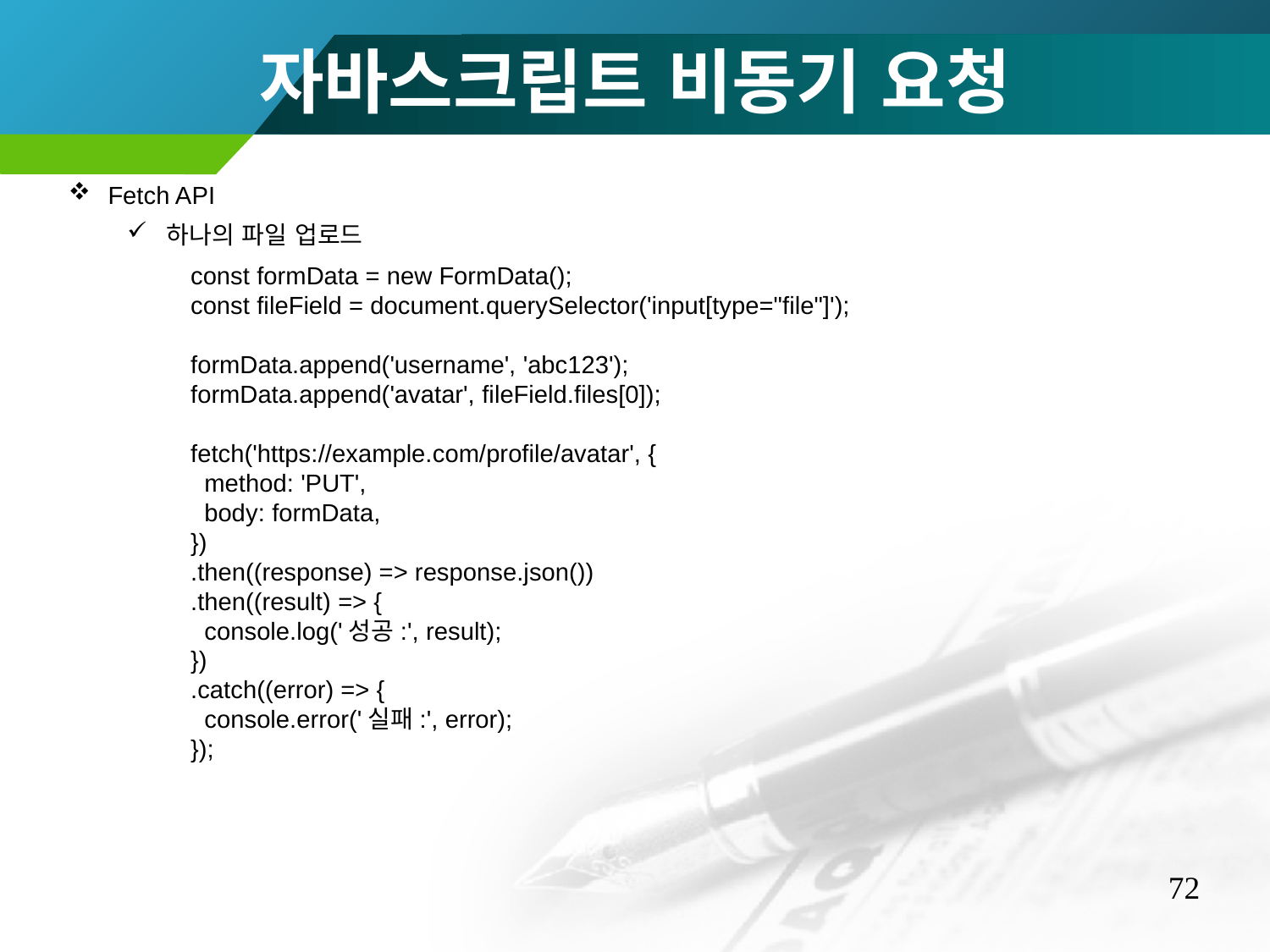

자바스크립트 비동기 요청
Fetch API
하나의 파일 업로드
const formData = new FormData();
const fileField = document.querySelector('input[type="file"]');

formData.append('username', 'abc123');
formData.append('avatar', fileField.files[0]);

fetch('https://example.com/profile/avatar', {
  method: 'PUT',
  body: formData,
})
.then((response) => response.json())
.then((result) => {
  console.log('성공:', result);
})
.catch((error) => {
  console.error('실패:', error);
});

72